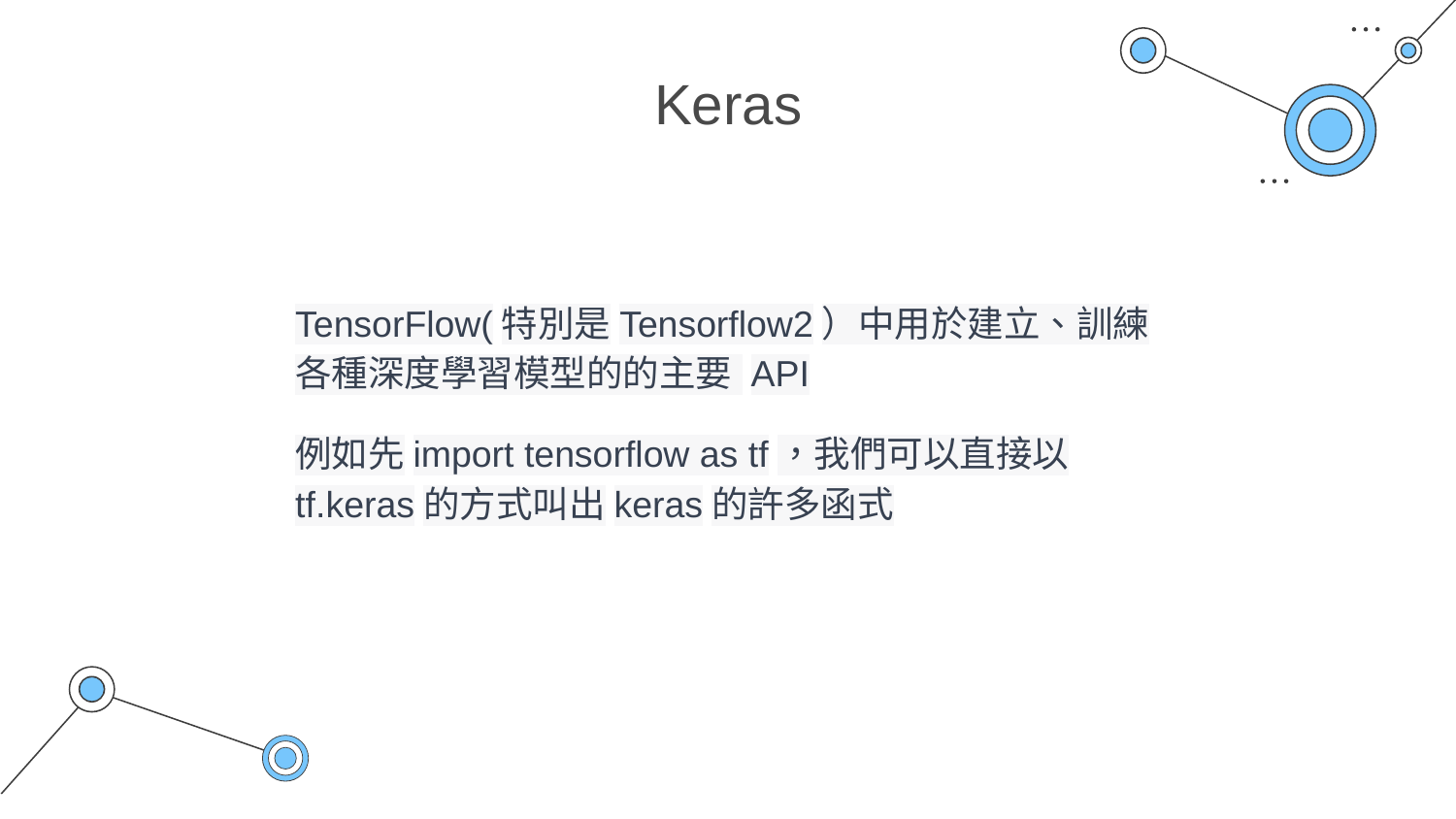

# Keras
TensorFlow(特別是Tensorflow2）中用於建立、訓練各種深度學習模型的的主要 API
例如先import tensorflow as tf，我們可以直接以tf.keras的方式叫出keras的許多函式